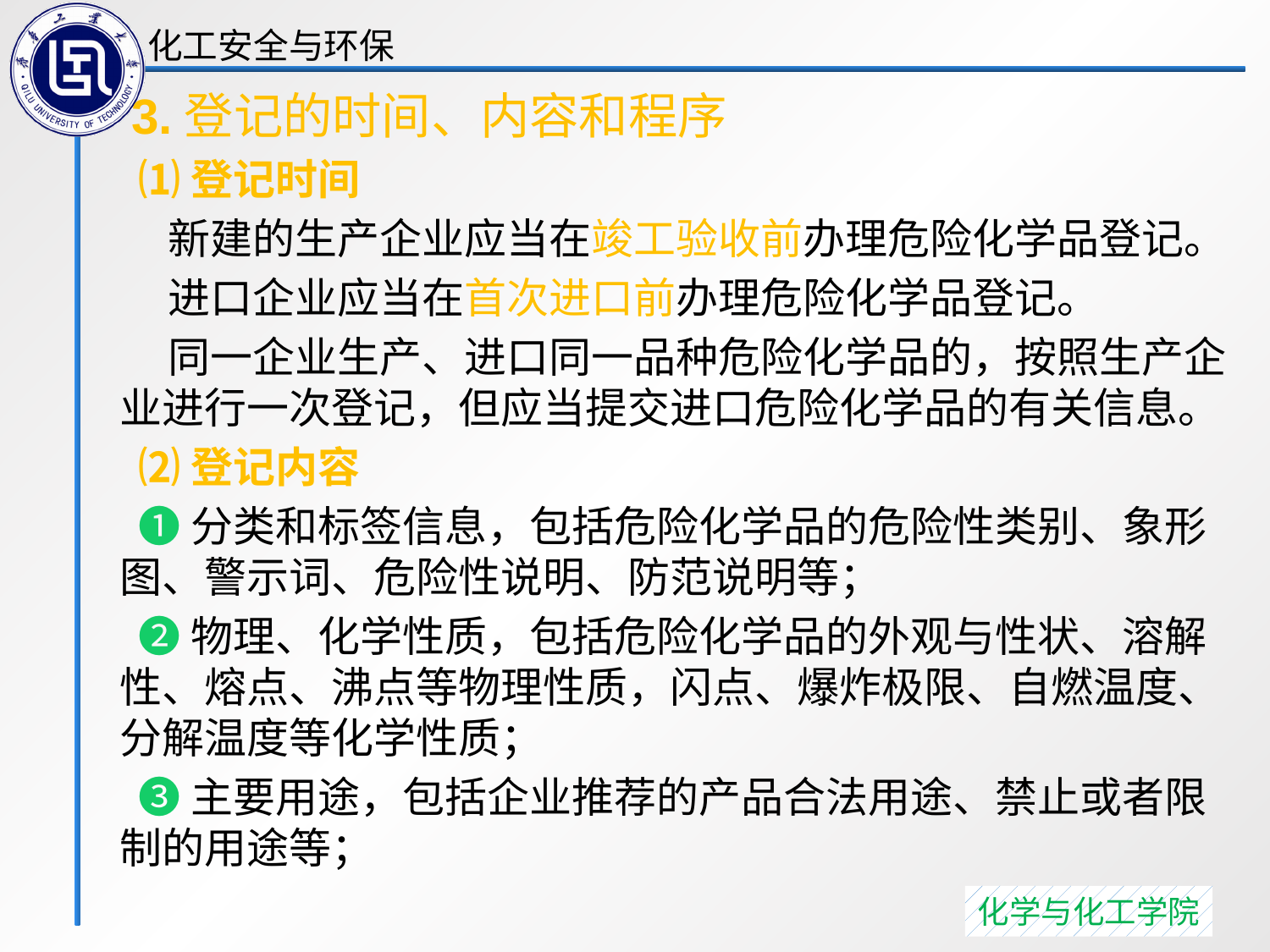

3.登记的时间、内容和程序
  ⑴登记时间
    新建的生产企业应当在竣工验收前办理危险化学品登记。
    进口企业应当在首次进口前办理危险化学品登记。
    同一企业生产、进口同一品种危险化学品的，按照生产企业进行一次登记，但应当提交进口危险化学品的有关信息。
  ⑵登记内容
  ❶分类和标签信息，包括危险化学品的危险性类别、象形图、警示词、危险性说明、防范说明等；
  ❷物理、化学性质，包括危险化学品的外观与性状、溶解性、熔点、沸点等物理性质，闪点、爆炸极限、自燃温度、分解温度等化学性质；
  ❸主要用途，包括企业推荐的产品合法用途、禁止或者限制的用途等；